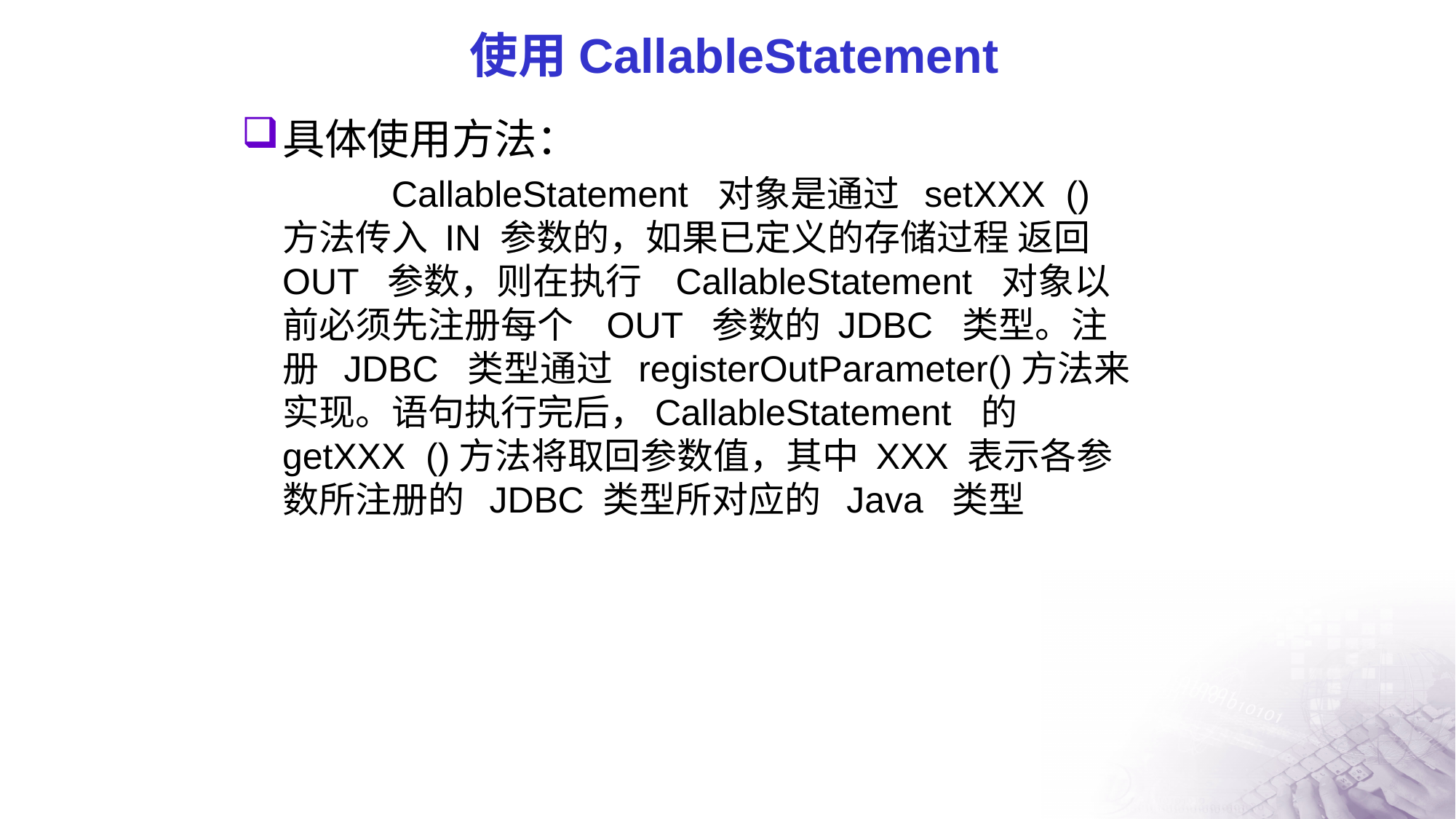

# 使用CallableStatement
具体使用方法：
		CallableStatement  对象是通过  setXXX  ()方法传入 IN 参数的，如果已定义的存储过程 返回   OUT  参数，则在执行   CallableStatement  对象以前必须先注册每个   OUT  参数的 JDBC  类型。注册  JDBC  类型通过  registerOutParameter()方法来实现。语句执行完后，CallableStatement  的  getXXX  ()方法将取回参数值，其中 XXX 表示各参数所注册的  JDBC 类型所对应的  Java  类型